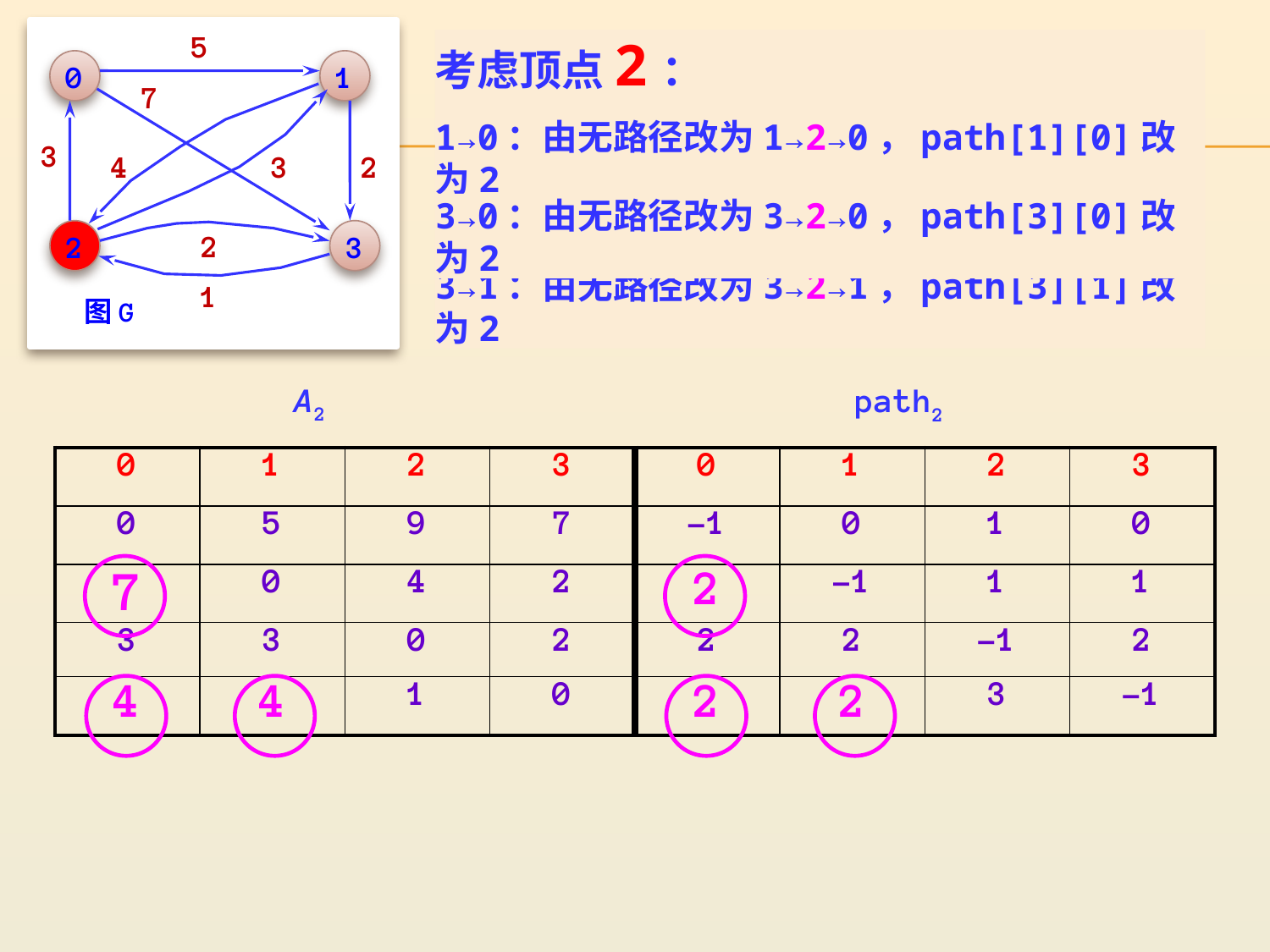

5
0
1

7

3
4
3
2
2
2
3

1
图G
考虑顶点2：
1→0：由无路径改为1→2→0，path[1][0]改为2
3→0：由无路径改为3→2→0，path[3][0]改为2
3→1：由无路径改为3→2→1，path[3][1]改为2
A2
path2
| 0 | 1 | 2 | 3 | 0 | 1 | 2 | 3 |
| --- | --- | --- | --- | --- | --- | --- | --- |
| 0 | 5 | 9 | 7 | -1 | 0 | 1 | 0 |
| 7 | 0 | 4 | 2 | 2 | -1 | 1 | 1 |
| 3 | 3 | 0 | 2 | 2 | 2 | -1 | 2 |
| 4 | 4 | 1 | 0 | 2 | 2 | 3 | -1 |